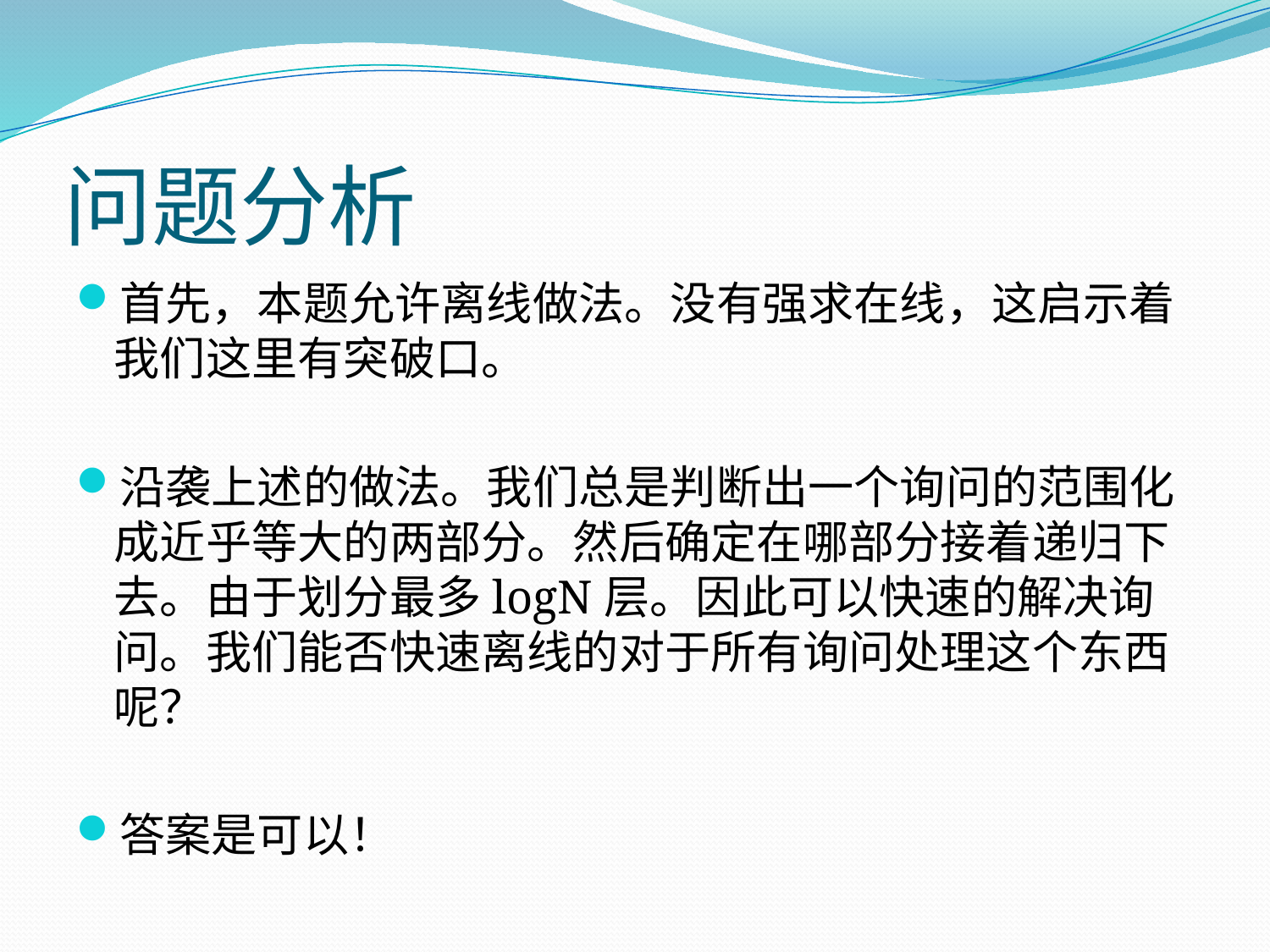

# 问题分析
首先，本题允许离线做法。没有强求在线，这启示着我们这里有突破口。

沿袭上述的做法。我们总是判断出一个询问的范围化成近乎等大的两部分。然后确定在哪部分接着递归下去。由于划分最多logN层。因此可以快速的解决询问。我们能否快速离线的对于所有询问处理这个东西呢？

答案是可以！